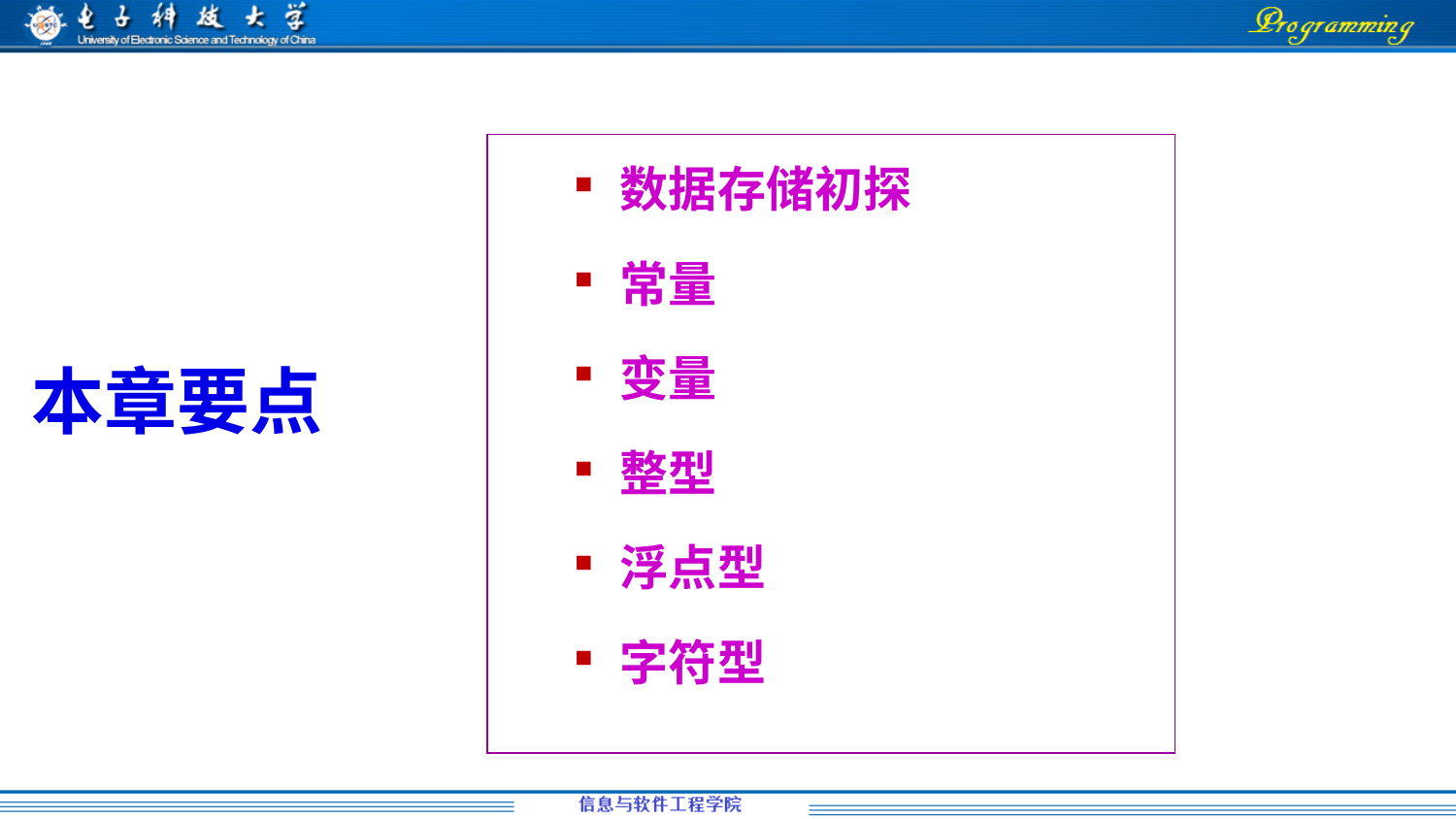

数据存储初探
常量
变量
整型
浮点型
字符型
本章要点